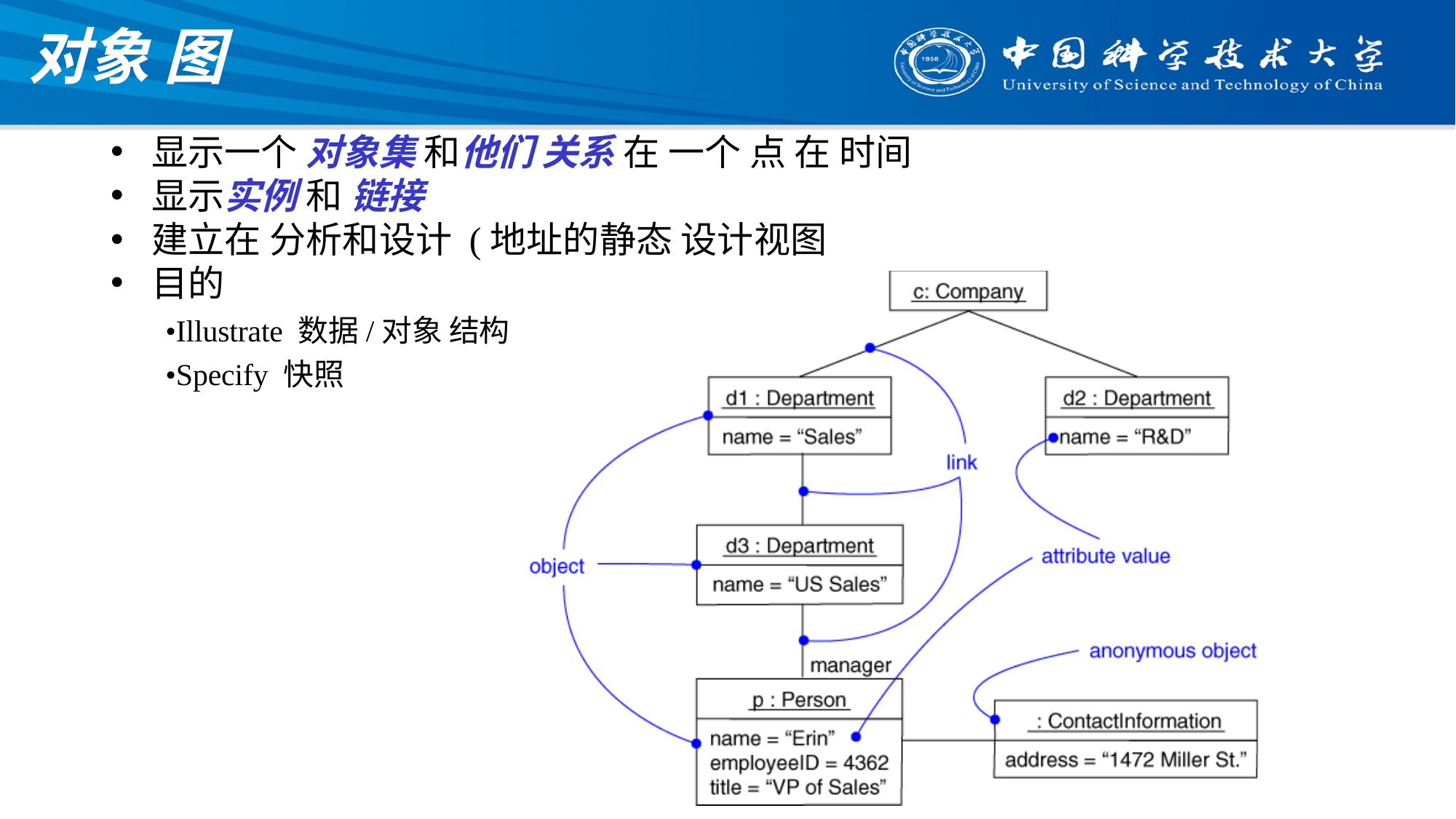

# 对象 图
显示一个 对象集 和他们 关系 在 一个 点 在 时间
显示实例 和 链接
建立在 分析和设计 (地址的静态 设计视图
目的
•Illustrate 数据/对象 结构
•Specify 快照

8